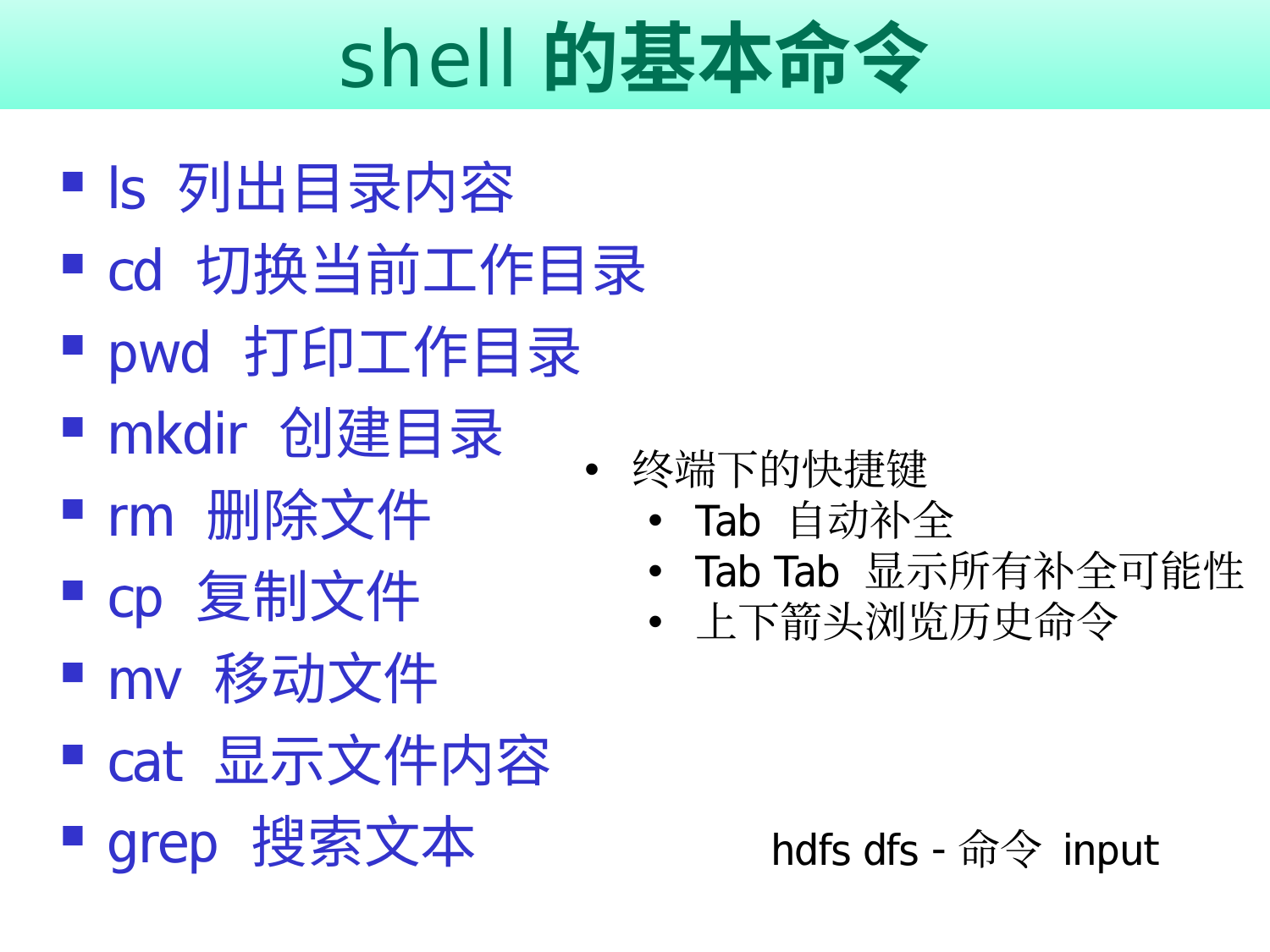

# shell的基本命令
ls 列出目录内容
cd 切换当前工作目录
pwd 打印工作目录
mkdir 创建目录
rm 删除文件
cp 复制文件
mv 移动文件
cat 显示文件内容
grep 搜索文本
终端下的快捷键
Tab 自动补全
Tab Tab 显示所有补全可能性
上下箭头浏览历史命令
hdfs dfs -命令 input